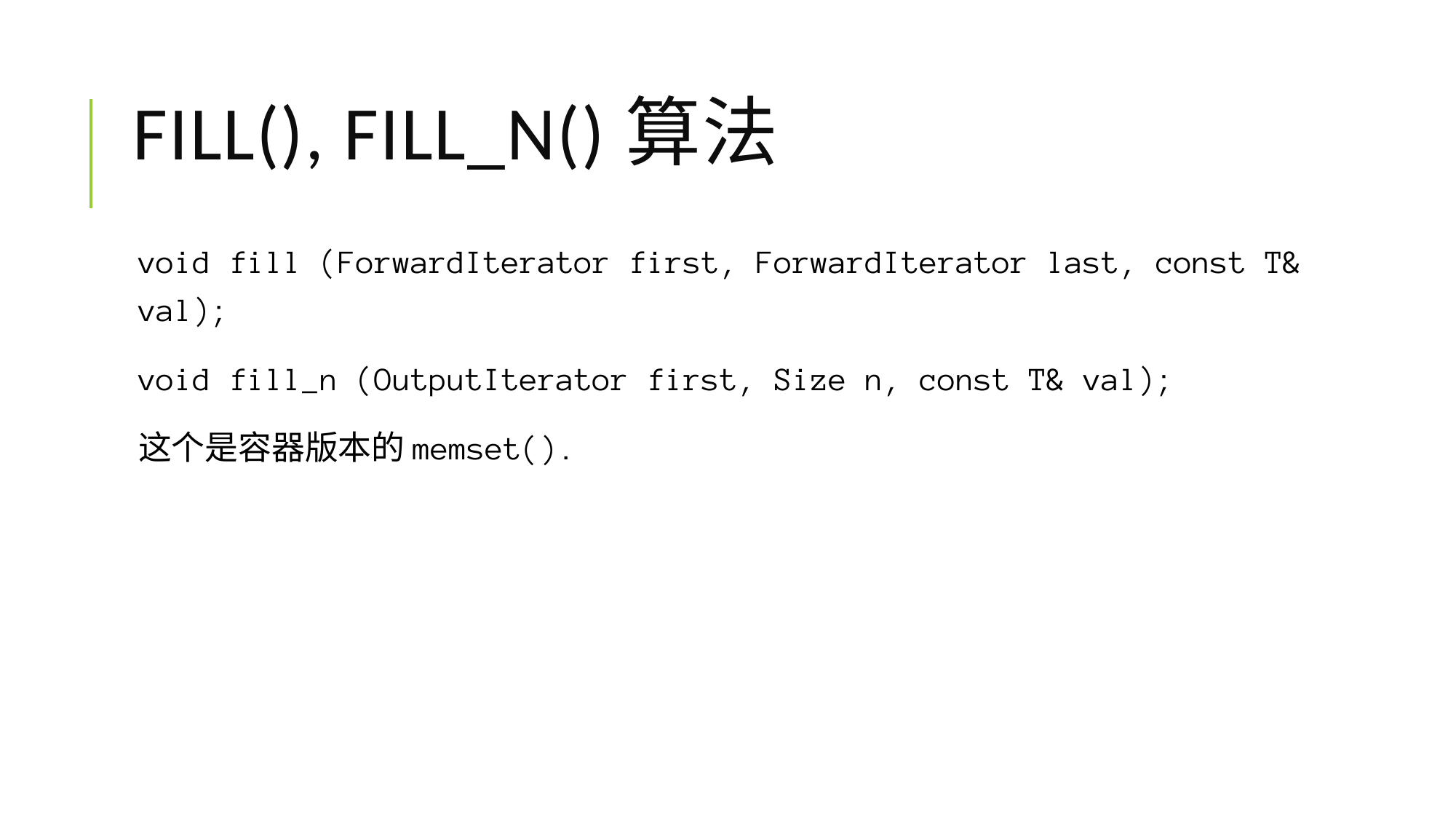

# FILL(), FILL_n()算法
void fill (ForwardIterator first, ForwardIterator last, const T& val);
void fill_n (OutputIterator first, Size n, const T& val);
这个是容器版本的memset().